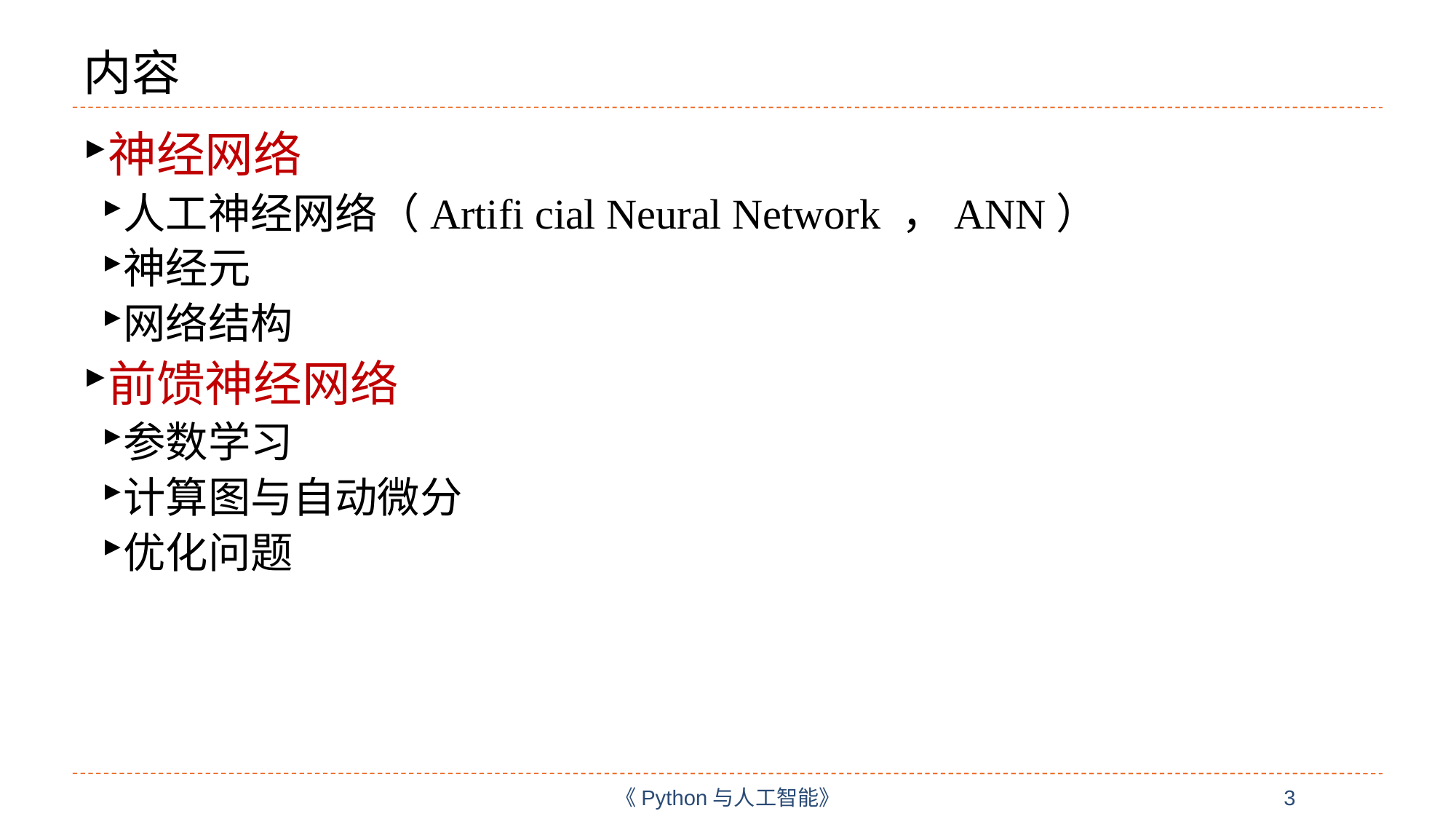

# 内容
神经网络
人工神经网络（Artifi cial Neural Network ，ANN）
神经元
网络结构
前馈神经网络
参数学习
计算图与自动微分
优化问题